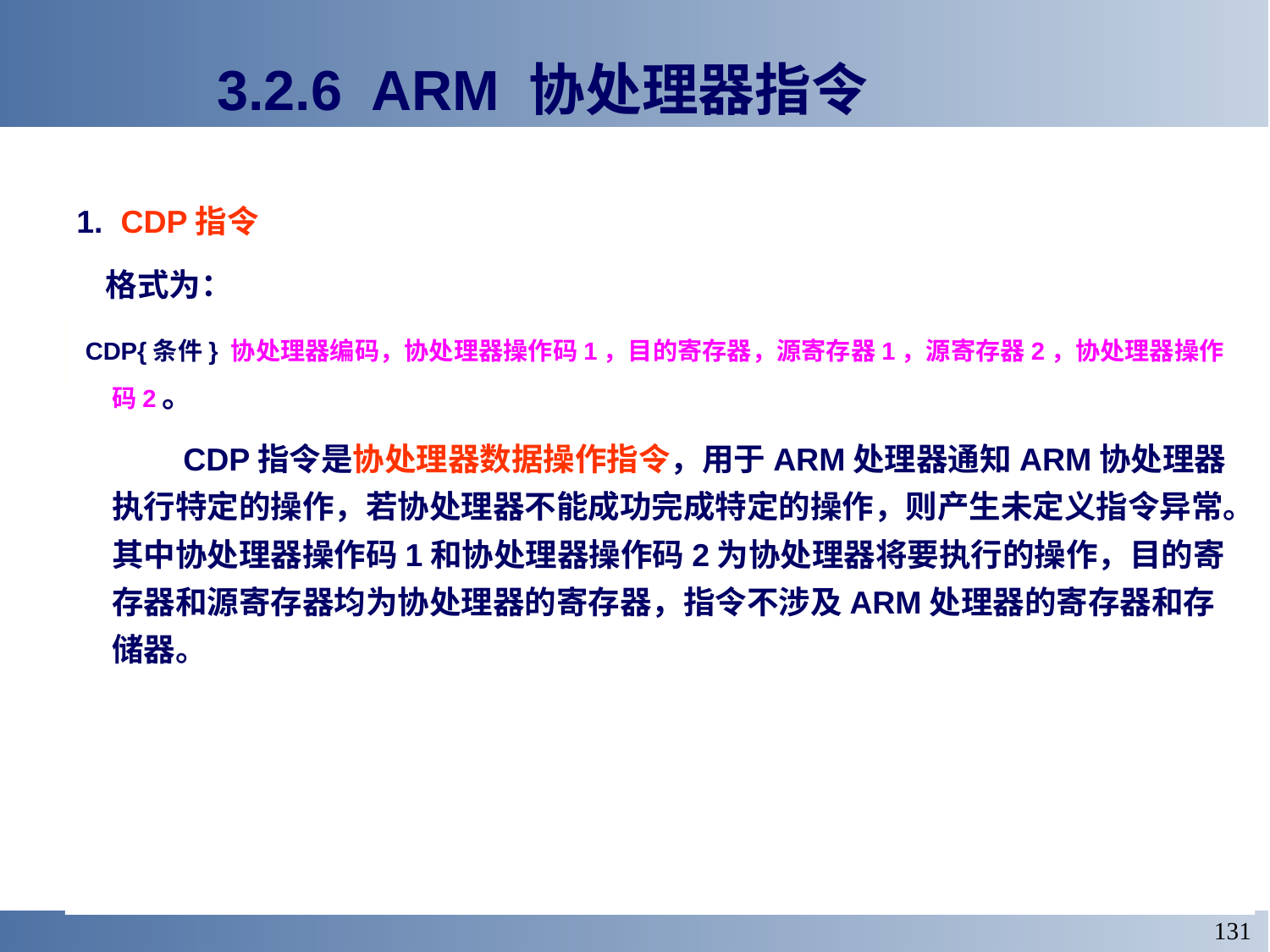

# 3.2.6  ARM 协处理器指令
1.  CDP指令
   格式为：
 CDP{条件} 协处理器编码，协处理器操作码1，目的寄存器，源寄存器1，源寄存器2，协处理器操作码2。
            CDP指令是协处理器数据操作指令，用于ARM处理器通知ARM协处理器执行特定的操作，若协处理器不能成功完成特定的操作，则产生未定义指令异常。其中协处理器操作码1和协处理器操作码2为协处理器将要执行的操作，目的寄存器和源寄存器均为协处理器的寄存器，指令不涉及ARM处理器的寄存器和存储器。